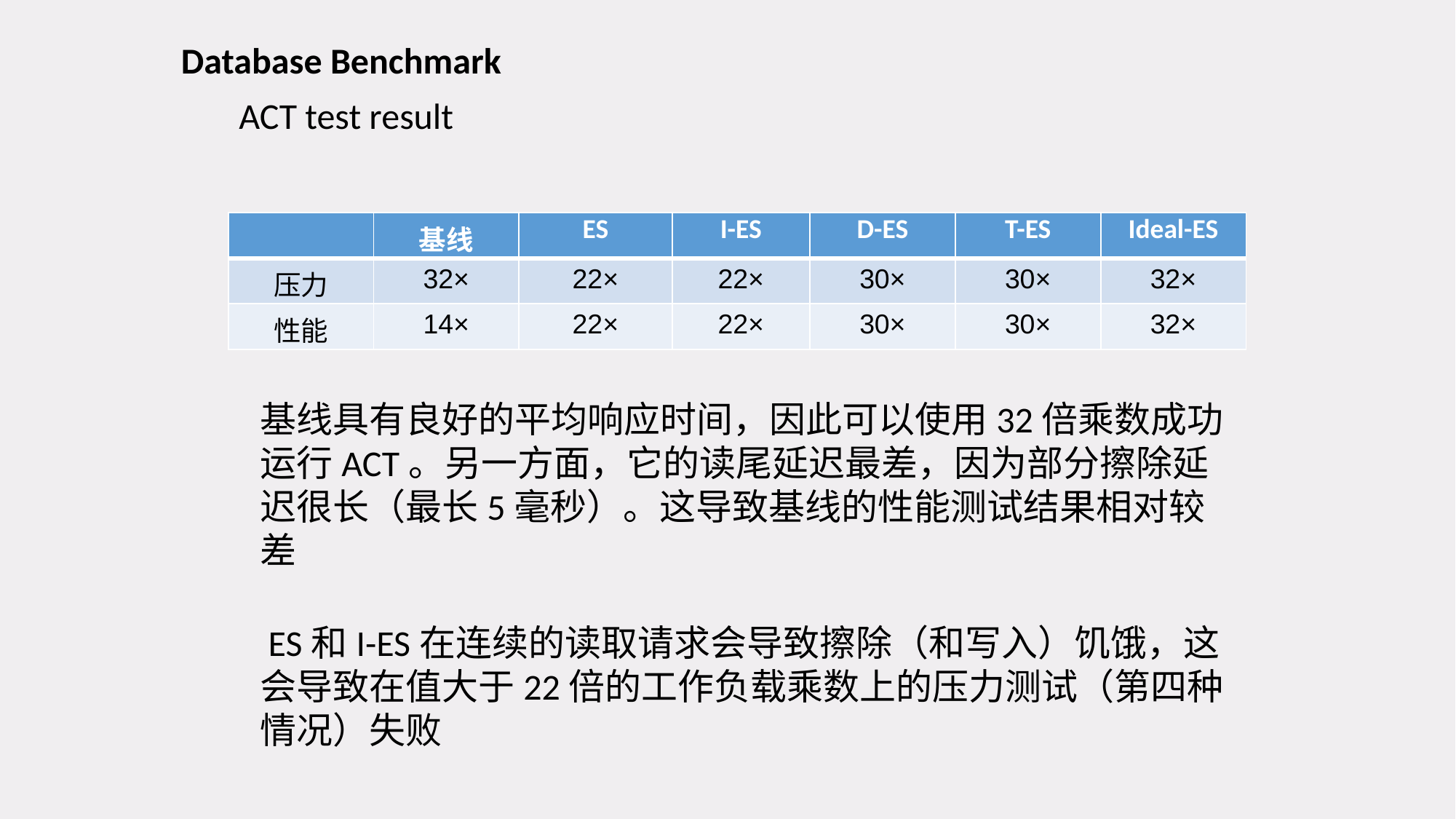

Database Benchmark
ACT test result
|  | 基线 | ES | I-ES | D-ES | T-ES | Ideal-ES |
| --- | --- | --- | --- | --- | --- | --- |
| 压力 | 32× | 22× | 22× | 30× | 30× | 32× |
| 性能 | 14× | 22× | 22× | 30× | 30× | 32× |
基线具有良好的平均响应时间，因此可以使用32倍乘数成功运行ACT。另一方面，它的读尾延迟最差，因为部分擦除延迟很长（最长5毫秒）。这导致基线的性能测试结果相对较差
 ES和I-ES在连续的读取请求会导致擦除（和写入）饥饿，这会导致在值大于22倍的工作负载乘数上的压力测试（第四种情况）失败